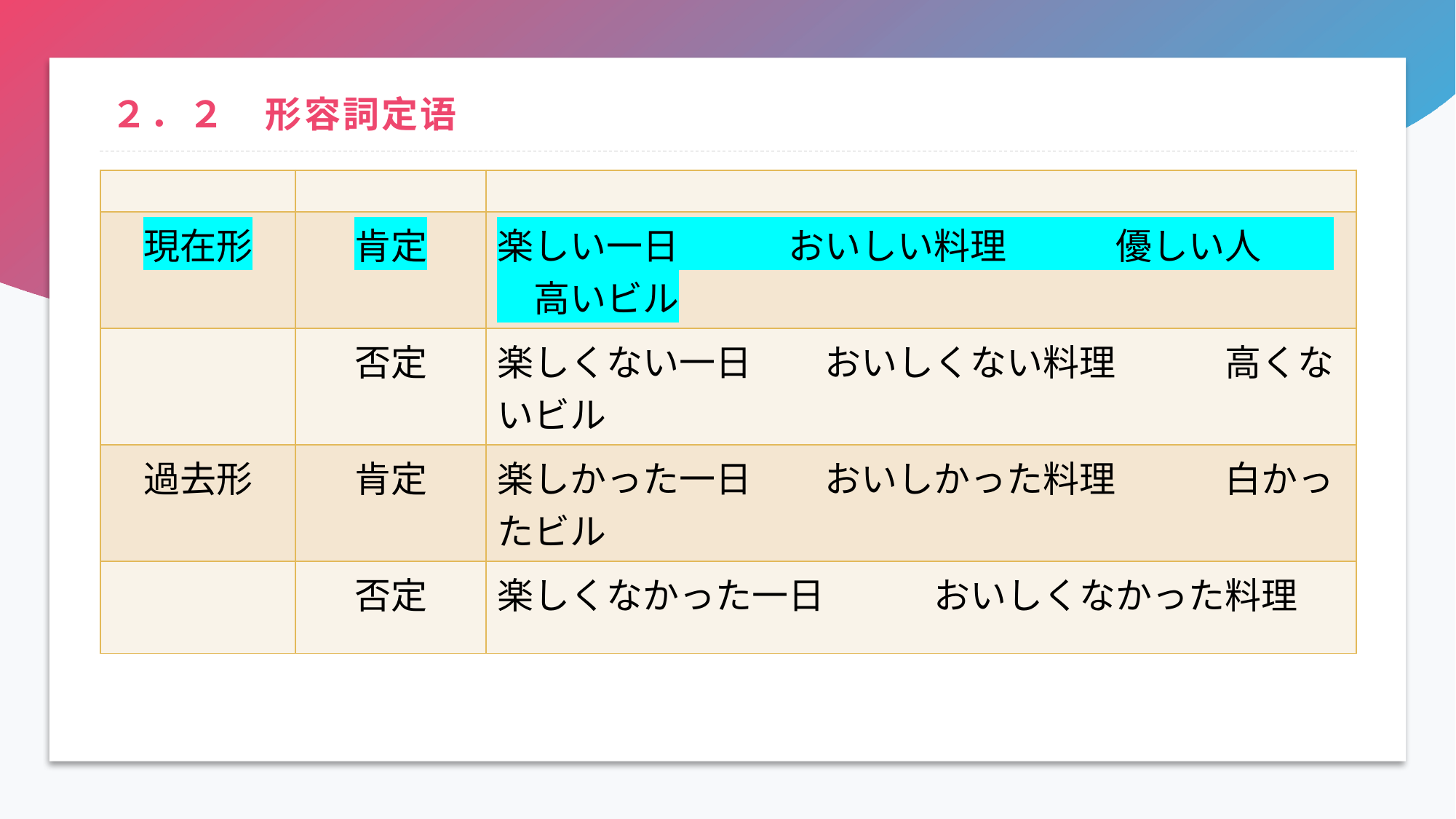

# ２．２　形容詞定语
|  |  |  |
| --- | --- | --- |
| 現在形 | 肯定 | 楽しい一日　　　おいしい料理　　　優しい人　　　高いビル |
|  | 否定 | 楽しくない一日　　おいしくない料理　　　高くないビル |
| 過去形 | 肯定 | 楽しかった一日　　おいしかった料理　　　白かったビル |
|  | 否定 | 楽しくなかった一日　　　おいしくなかった料理 |